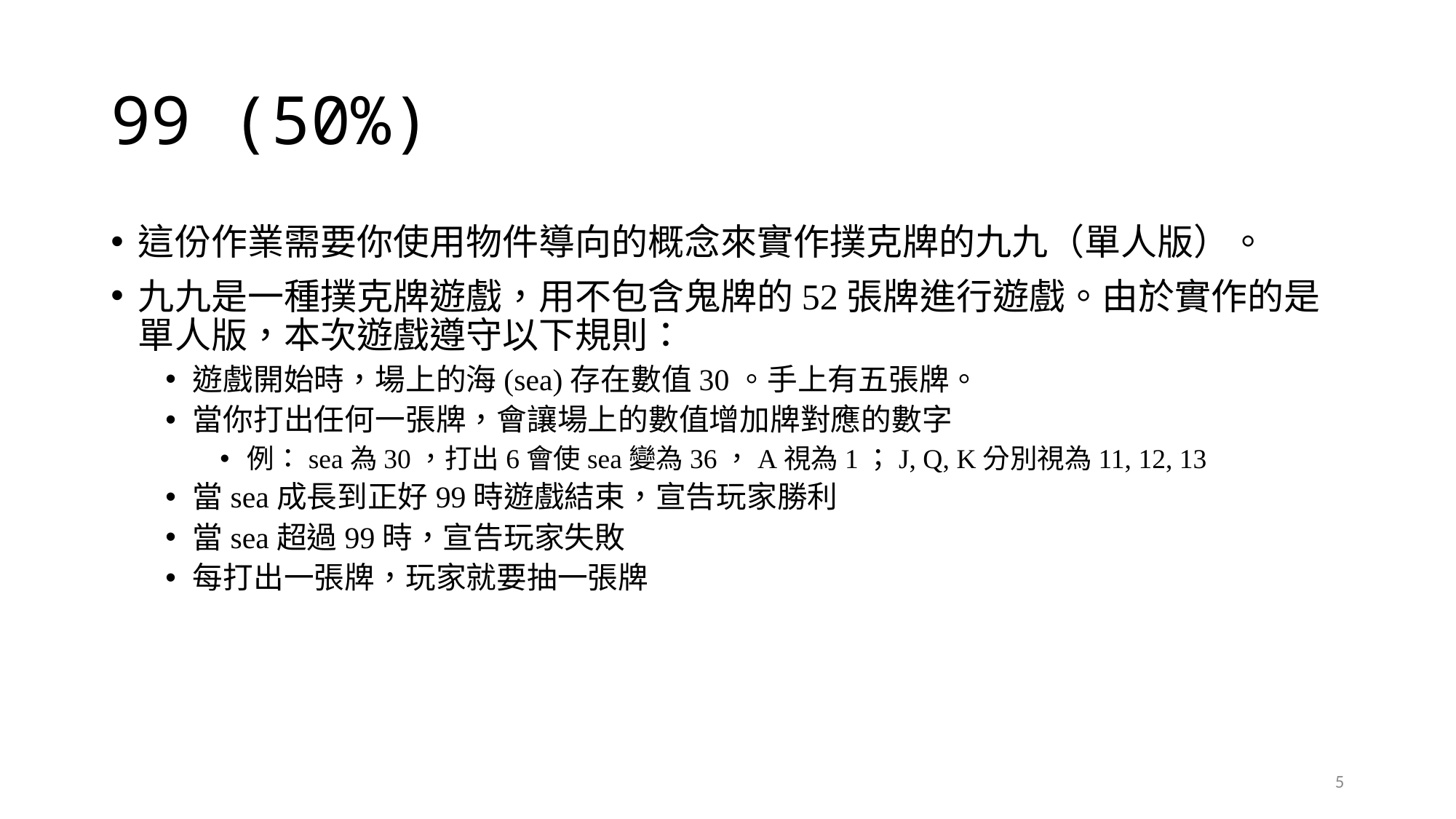

# 99 (50%)
這份作業需要你使用物件導向的概念來實作撲克牌的九九（單人版）。
九九是一種撲克牌遊戲，用不包含鬼牌的52張牌進行遊戲。由於實作的是單人版，本次遊戲遵守以下規則：
遊戲開始時，場上的海(sea)存在數值30。手上有五張牌。
當你打出任何一張牌，會讓場上的數值增加牌對應的數字
例：sea為30，打出6會使sea變為36，A視為1；J, Q, K分別視為11, 12, 13
當sea成長到正好99時遊戲結束，宣告玩家勝利
當sea超過99時，宣告玩家失敗
每打出一張牌，玩家就要抽一張牌
5